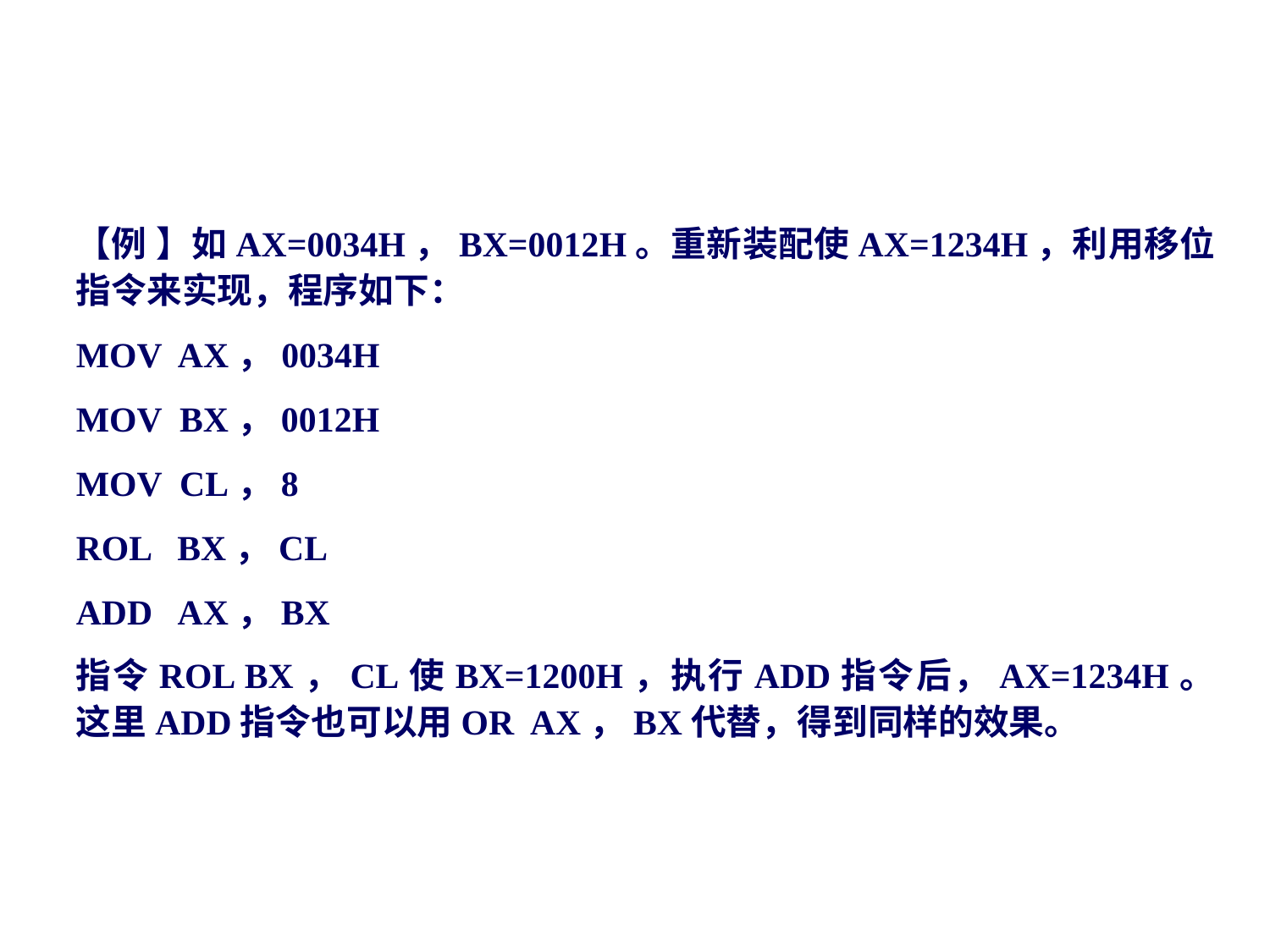

#
【例 】如AX=0034H，BX=0012H。重新装配使AX=1234H，利用移位指令来实现，程序如下：
MOV  AX，0034H
MOV  BX，0012H
MOV  CL，8
ROL   BX，CL
ADD   AX，BX
指令ROL BX，CL使BX=1200H，执行ADD指令后，AX=1234H。这里ADD指令也可以用OR  AX，BX代替，得到同样的效果。